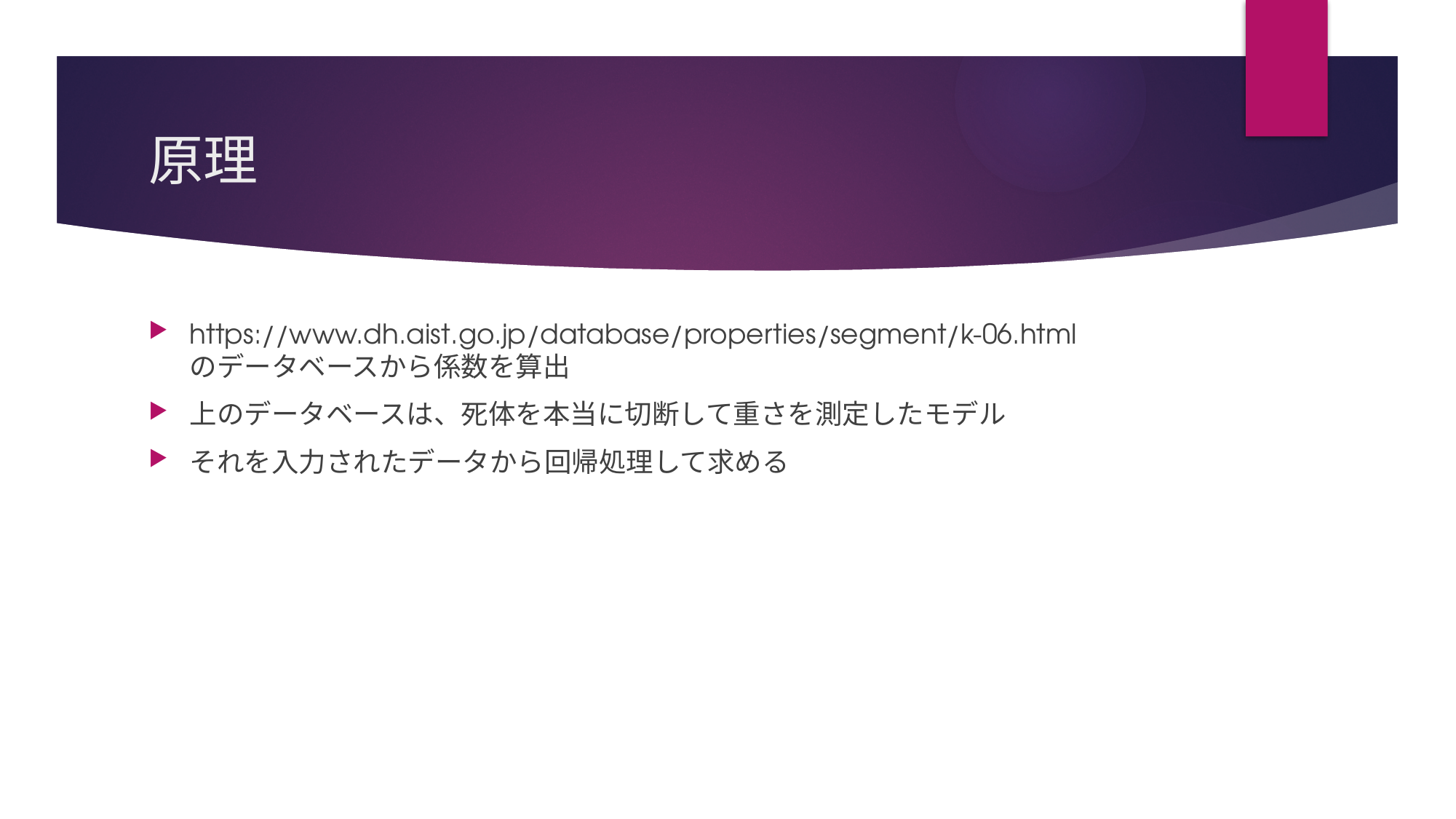

# 原理
https://www.dh.aist.go.jp/database/properties/segment/k-06.html
のデータベースから係数を算出
上のデータベースは、死体を本当に切断して重さを測定したモデル
それを入力されたデータから回帰処理して求める